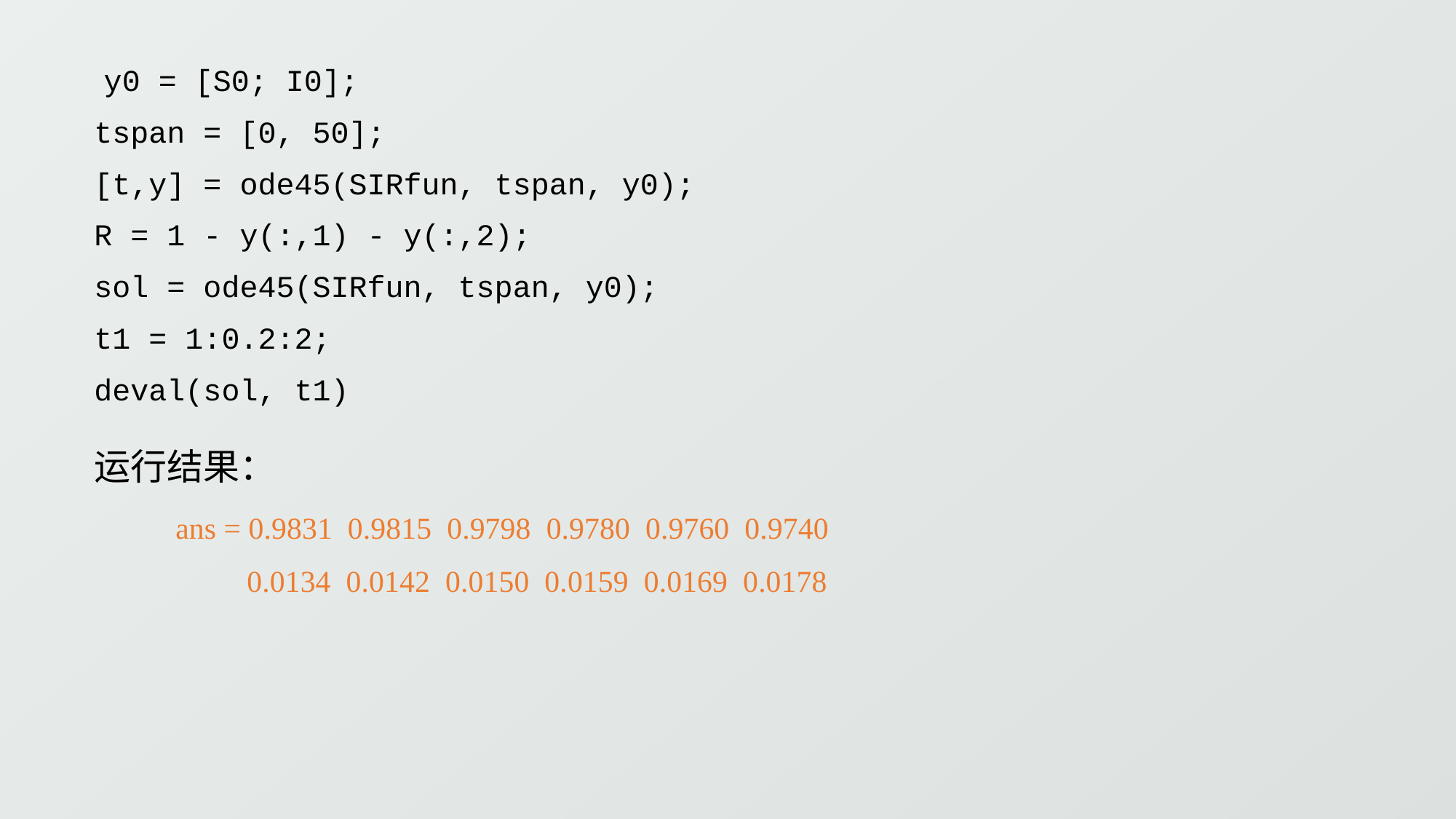

y0 = [S0; I0];
tspan = [0, 50];
[t,y] = ode45(SIRfun, tspan, y0);
R = 1 - y(:,1) - y(:,2);
sol = ode45(SIRfun, tspan, y0);
t1 = 1:0.2:2;
deval(sol, t1)
运行结果：
        ans = 0.9831  0.9815  0.9798  0.9780  0.9760  0.9740
                    0.0134  0.0142  0.0150  0.0159  0.0169  0.0178